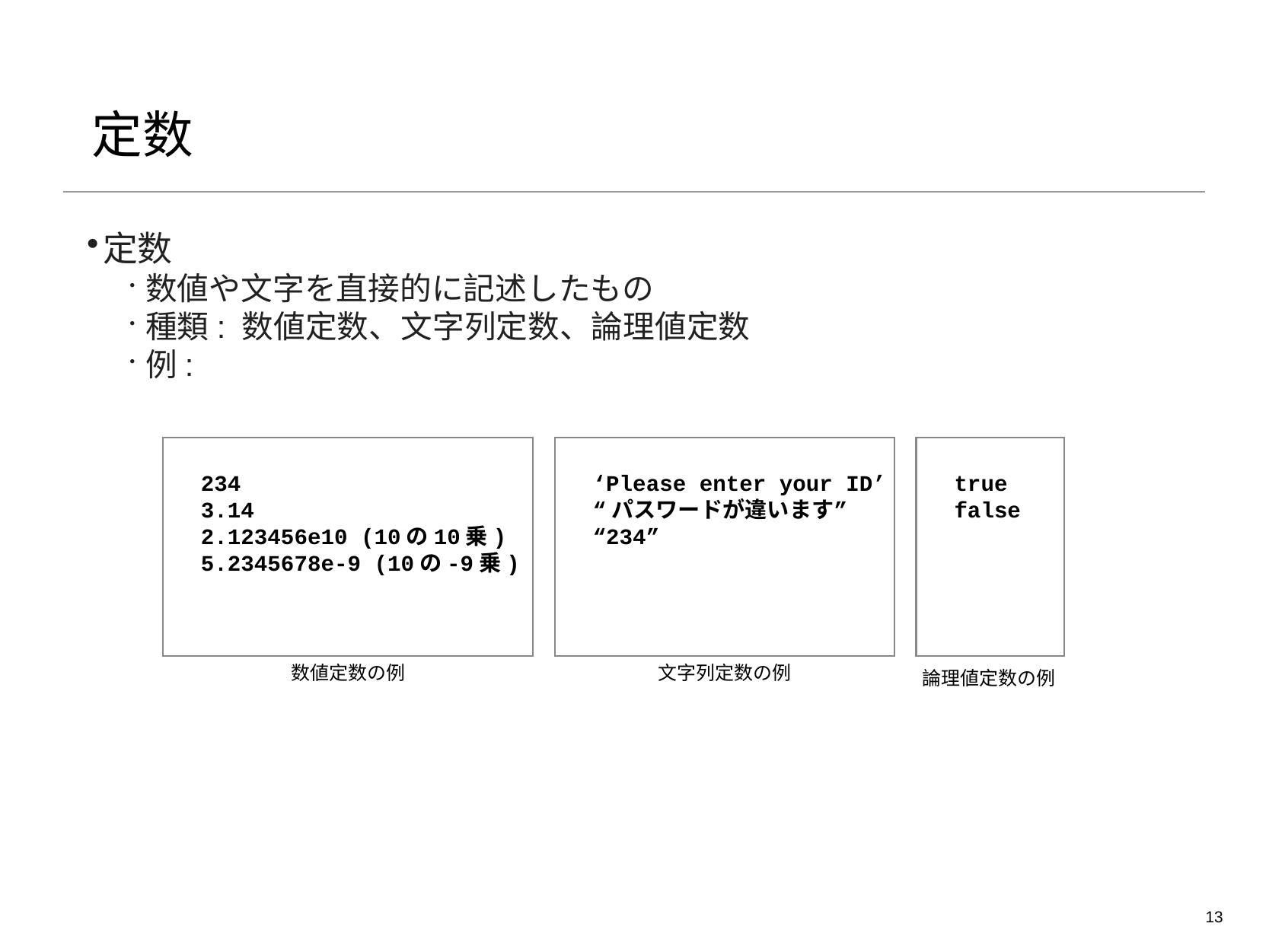

# 定数
定数
数値や文字を直接的に記述したもの
種類: 数値定数、文字列定数、論理値定数
例:

234
3.14
2.123456e10 (10の10乗)
5.2345678e-9 (10の-9乗)

‘Please enter your ID’
“パスワードが違います”
“234”

true
false
数値定数の例
文字列定数の例
論理値定数の例
13